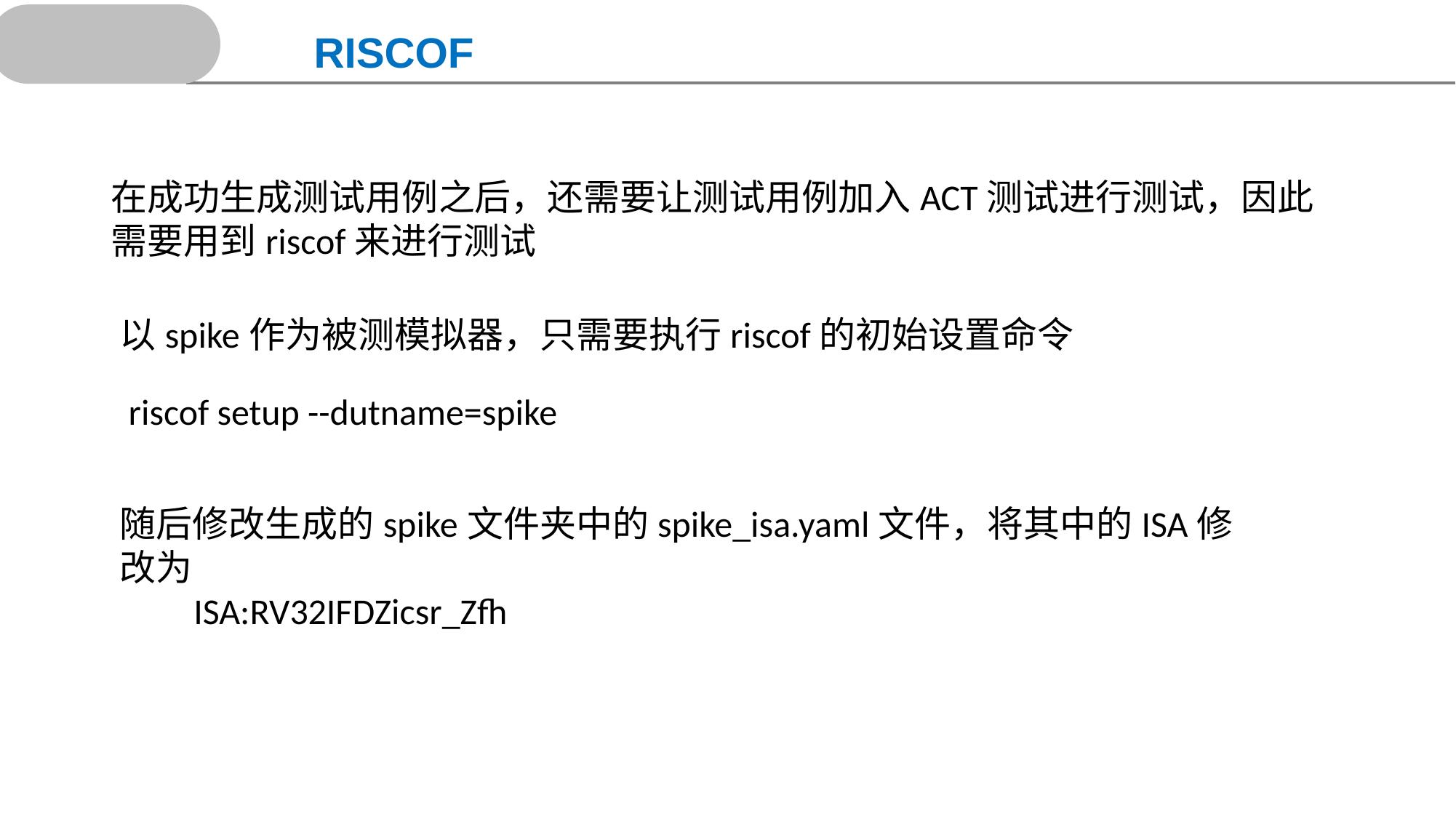

RISCOF
在成功生成测试用例之后，还需要让测试用例加入ACT测试进行测试，因此需要用到riscof来进行测试
以spike作为被测模拟器，只需要执行riscof的初始设置命令
riscof setup --dutname=spike
随后修改生成的spike文件夹中的spike_isa.yaml文件，将其中的ISA修改为
         ISA:RV32IFDZicsr_Zfh